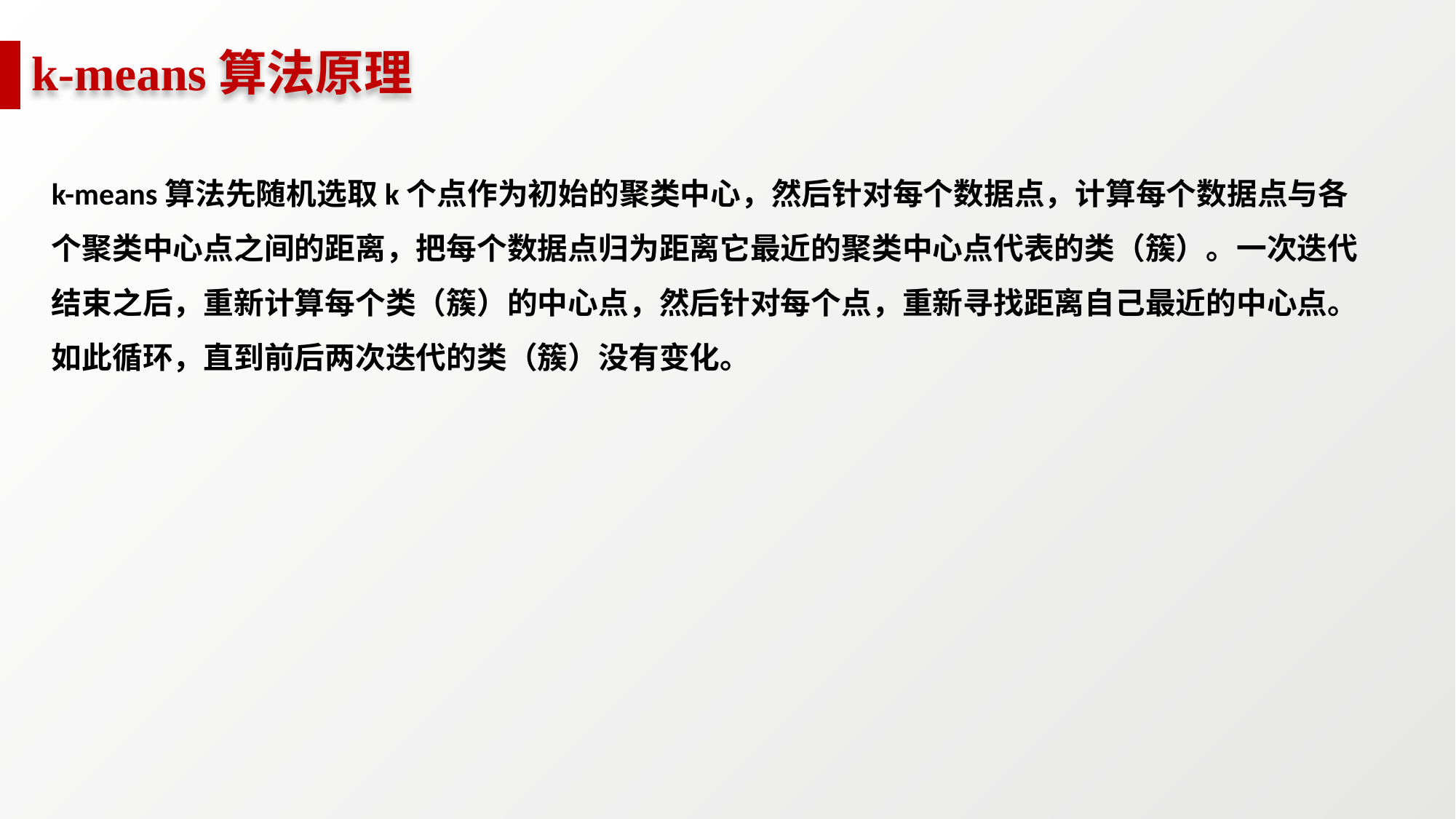

# k-means算法原理
k-means算法先随机选取k个点作为初始的聚类中心，然后针对每个数据点，计算每个数据点与各个聚类中心点之间的距离，把每个数据点归为距离它最近的聚类中心点代表的类（簇）。一次迭代结束之后，重新计算每个类（簇）的中心点，然后针对每个点，重新寻找距离自己最近的中心点。如此循环，直到前后两次迭代的类（簇）没有变化。